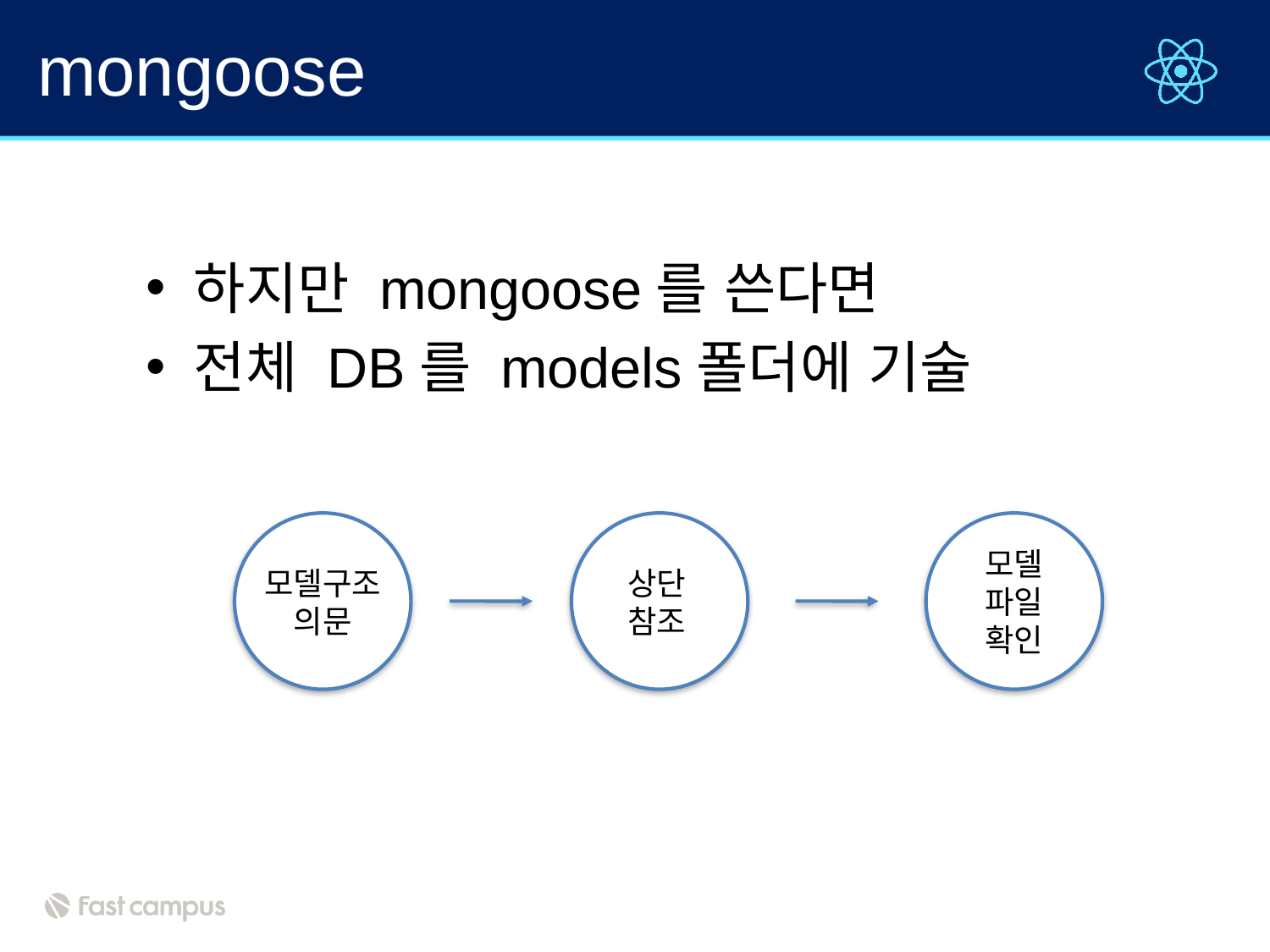

# mongoose
하지만 mongoose를 쓴다면
전체 DB를 models폴더에 기술

모델 파일 확인
모델구조
의문
상단
참조